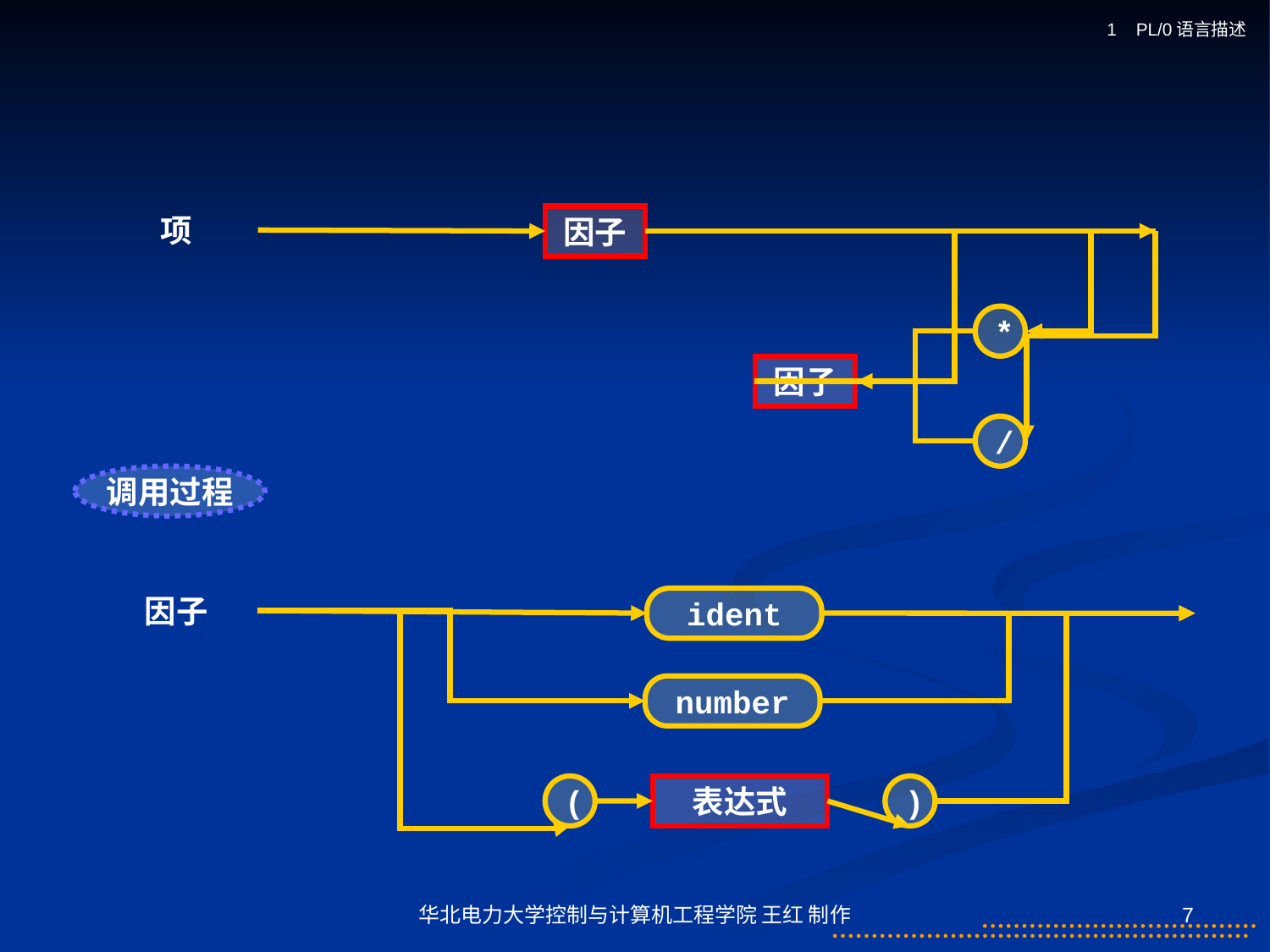

1    PL/0语言描述
项
因子

*
因子
/
调用过程
因子

ident
number
(
表达式
)
华北电力大学控制与计算机工程学院 王红 制作
7